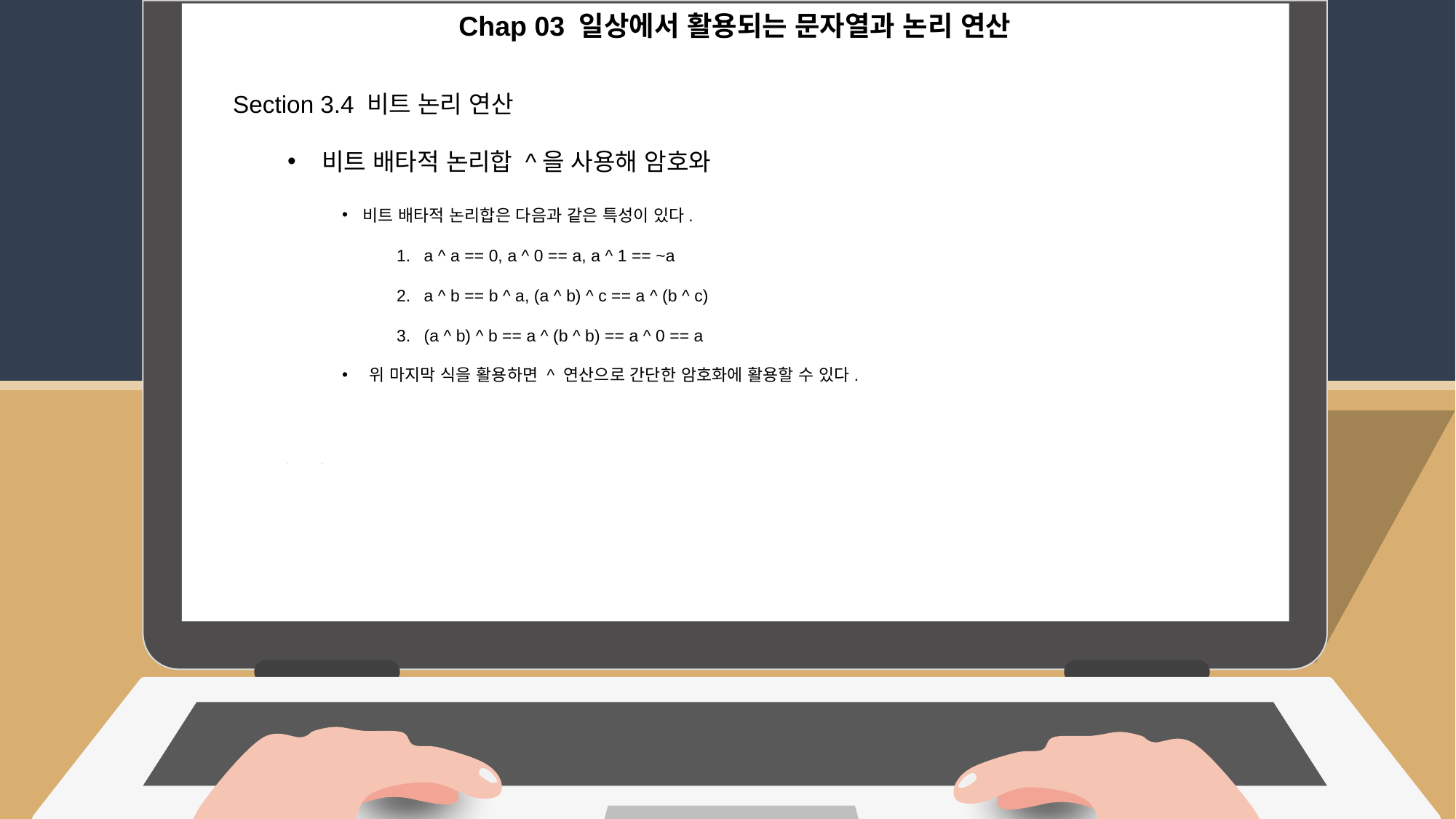

Chap 03 일상에서 활용되는 문자열과 논리 연산
Section 3.4 비트 논리 연산

비트 배타적 논리합 ^을 사용해 암호와

비트 배타적 논리합은 다음과 같은 특성이 있다.

a ^ a == 0, a ^ 0 == a, a ^ 1 == ~a

a ^ b == b ^ a, (a ^ b) ^ c == a ^ (b ^ c)

(a ^ b) ^ b == a ^ (b ^ b) == a ^ 0 == a

위 마지막 식을 활용하면 ^ 연산으로 간단한 암호화에 활용할 수 있다.

1